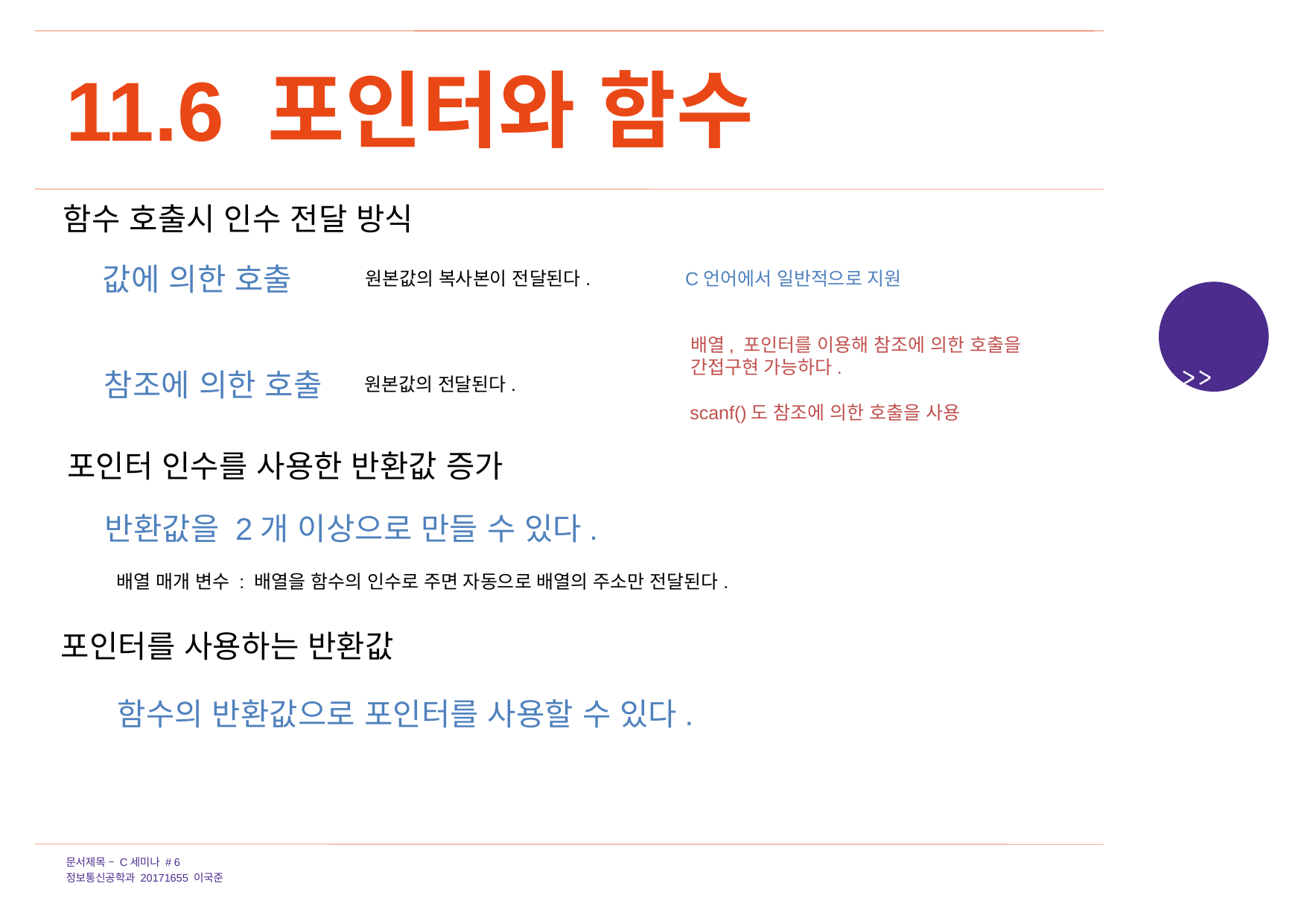

11.6 포인터와 함수
함수 호출시 인수 전달 방식
값에 의한 호출
원본값의 복사본이 전달된다.
C언어에서 일반적으로 지원
배열, 포인터를 이용해 참조에 의한 호출을
간접구현 가능하다.
참조에 의한 호출
원본값의 전달된다.
scanf()도 참조에 의한 호출을 사용
포인터 인수를 사용한 반환값 증가
반환값을 2개 이상으로 만들 수 있다.
배열 매개 변수 : 배열을 함수의 인수로 주면 자동으로 배열의 주소만 전달된다.
포인터를 사용하는 반환값
함수의 반환값으로 포인터를 사용할 수 있다.
문서제목 – C세미나 # 6
정보통신공학과 20171655 이국준